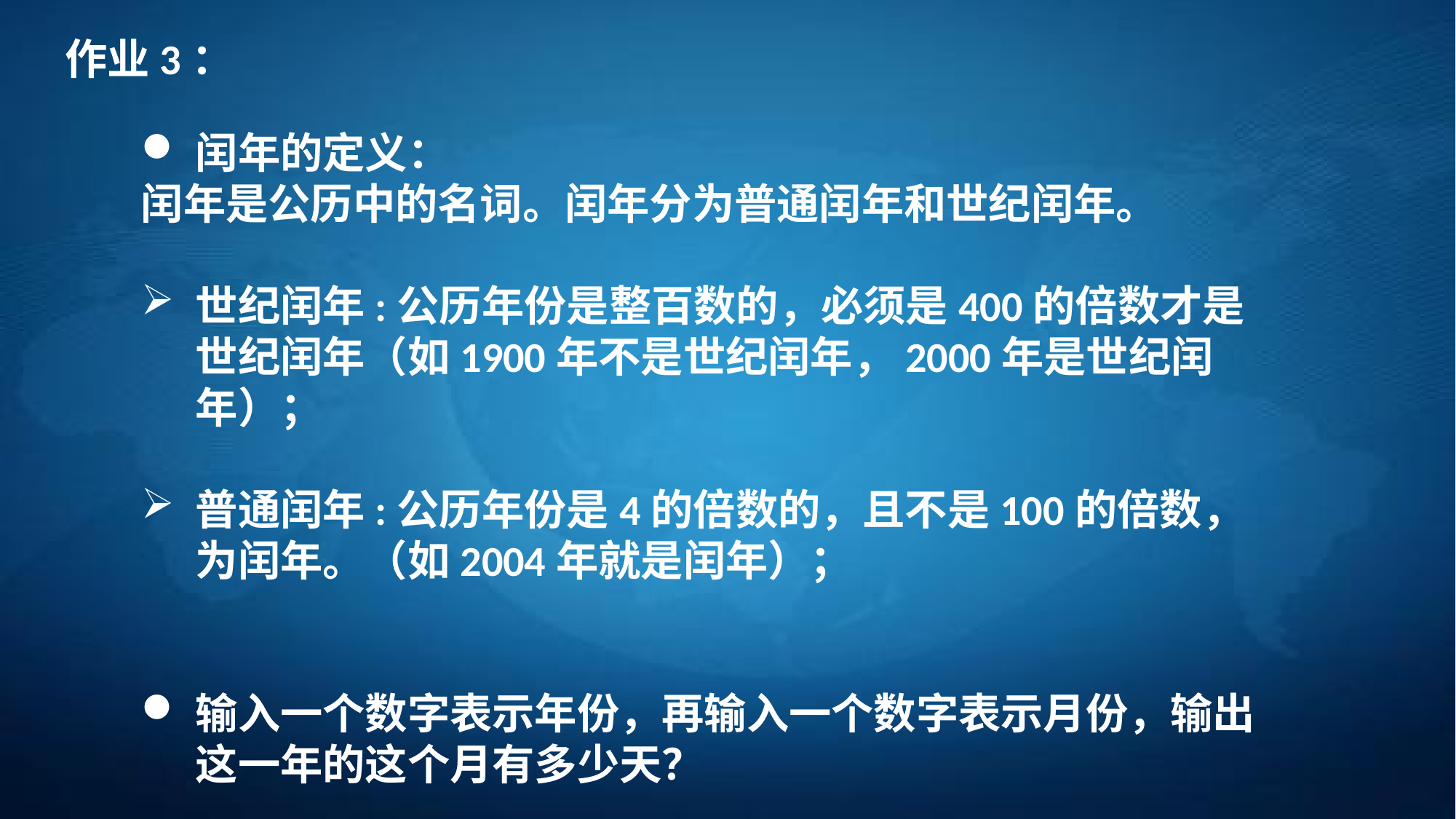

作业3：
闰年的定义：
闰年是公历中的名词。闰年分为普通闰年和世纪闰年。

世纪闰年:公历年份是整百数的，必须是400的倍数才是世纪闰年（如1900年不是世纪闰年，2000年是世纪闰年）；

普通闰年:公历年份是4的倍数的，且不是100的倍数，为闰年。（如2004年就是闰年）；

输入一个数字表示年份，再输入一个数字表示月份，输出这一年的这个月有多少天？